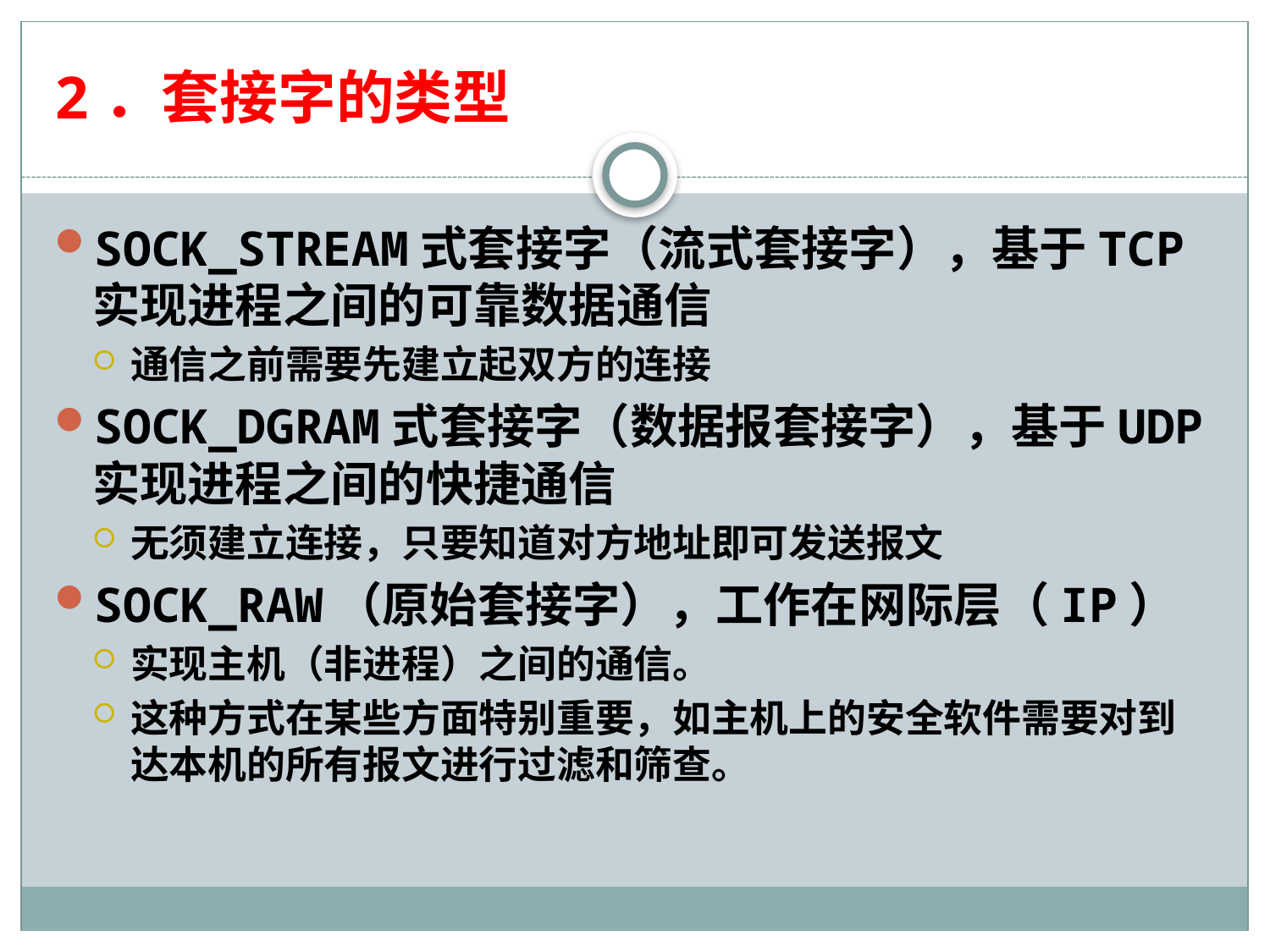

# 2．套接字的类型
SOCK_STREAM式套接字（流式套接字），基于TCP实现进程之间的可靠数据通信
通信之前需要先建立起双方的连接
SOCK_DGRAM式套接字（数据报套接字），基于UDP实现进程之间的快捷通信
无须建立连接，只要知道对方地址即可发送报文
SOCK_RAW（原始套接字），工作在网际层（IP）
实现主机（非进程）之间的通信。
这种方式在某些方面特别重要，如主机上的安全软件需要对到达本机的所有报文进行过滤和筛查。